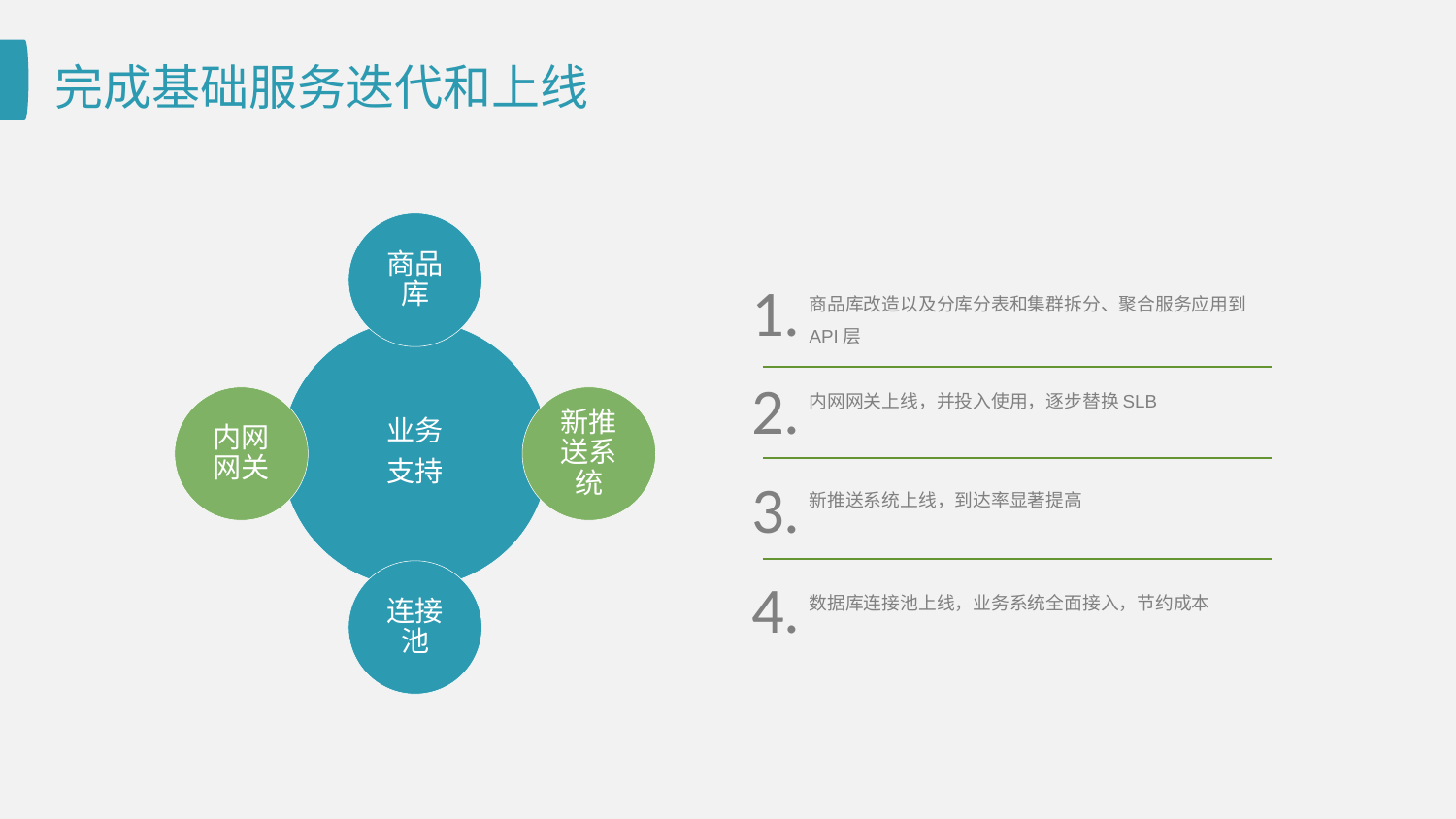

# 完成基础服务迭代和上线
商品库

内网网关
新推送系统
连接池
1.
商品库改造以及分库分表和集群拆分、聚合服务应用到API层
2.
内网网关上线，并投入使用，逐步替换SLB
业务
支持
3.
新推送系统上线，到达率显著提高
4.
数据库连接池上线，业务系统全面接入，节约成本